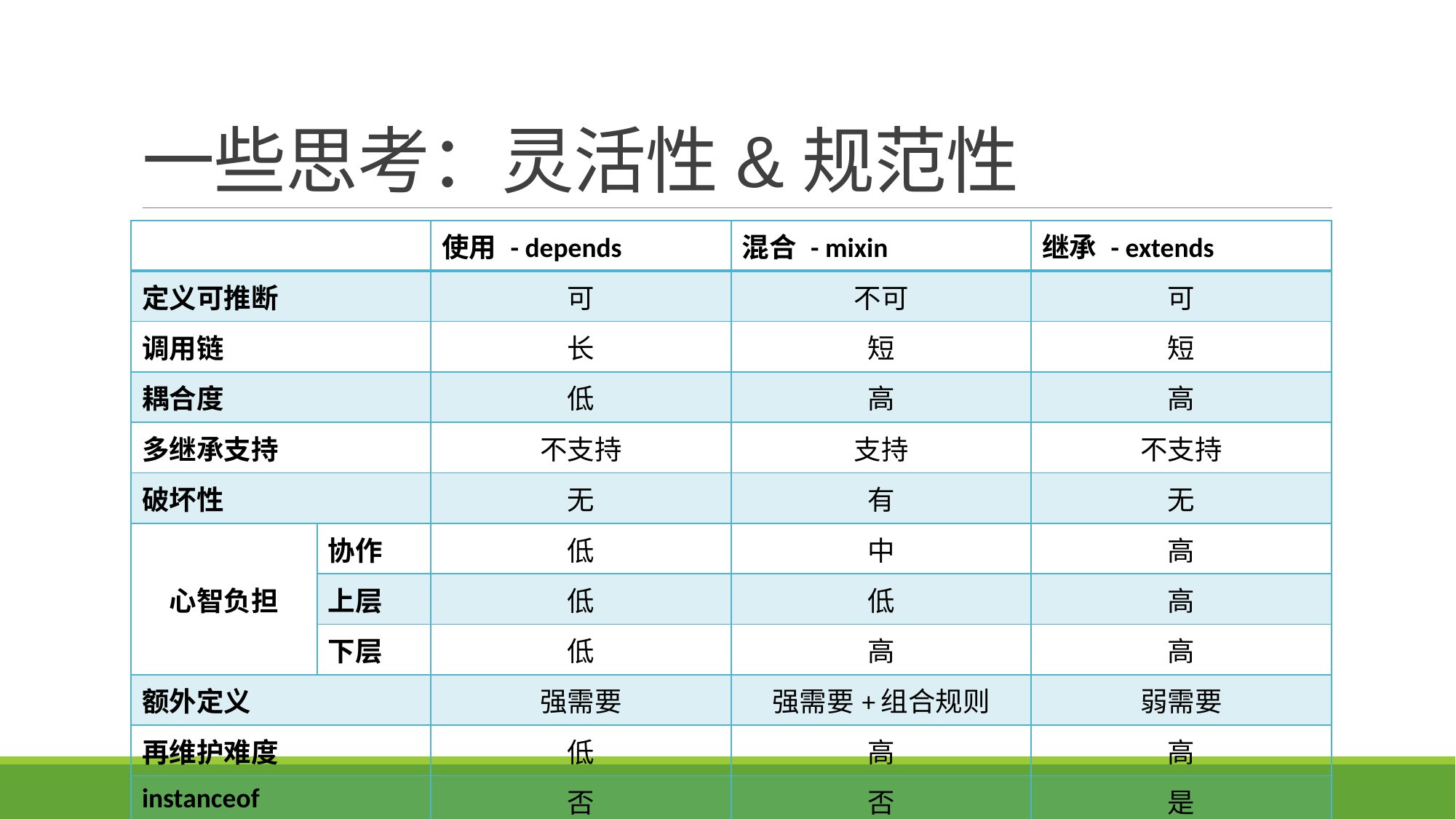

# 一些思考：灵活性&规范性
|  |  | 使用 - depends | 混合 - mixin | 继承 - extends |
| --- | --- | --- | --- | --- |
| 定义可推断 |  | 可 | 不可 | 可 |
| 调用链 |  | 长 | 短 | 短 |
| 耦合度 |  | 低 | 高 | 高 |
| 多继承支持 |  | 不支持 | 支持 | 不支持 |
| 破坏性 |  | 无 | 有 | 无 |
| 心智负担 | 协作 | 低 | 中 | 高 |
|  | 上层 | 低 | 低 | 高 |
|  | 下层 | 低 | 高 | 高 |
| 额外定义 |  | 强需要 | 强需要+组合规则 | 弱需要 |
| 再维护难度 |  | 低 | 高 | 高 |
| instanceof |  | 否 | 否 | 是 |